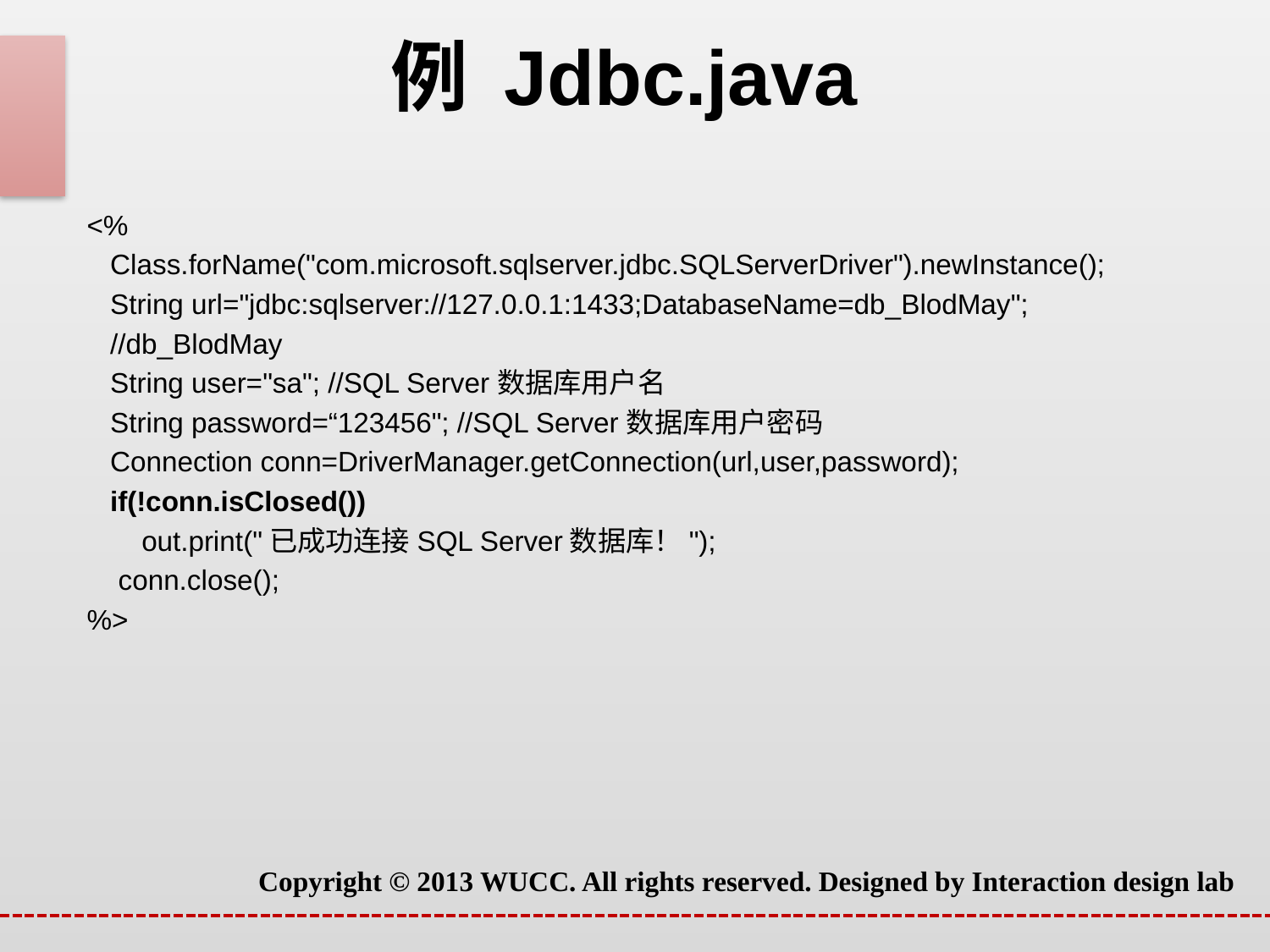

# 例 Jdbc.java
<%
   Class.forName("com.microsoft.sqlserver.jdbc.SQLServerDriver").newInstance();
   String url="jdbc:sqlserver://127.0.0.1:1433;DatabaseName=db_BlodMay";
   //db_BlodMay
   String user="sa"; //SQL Server数据库用户名
   String password=“123456"; //SQL Server数据库用户密码
   Connection conn=DriverManager.getConnection(url,user,password);
   if(!conn.isClosed())
       out.print("已成功连接SQL Server数据库！");
    conn.close();
%>